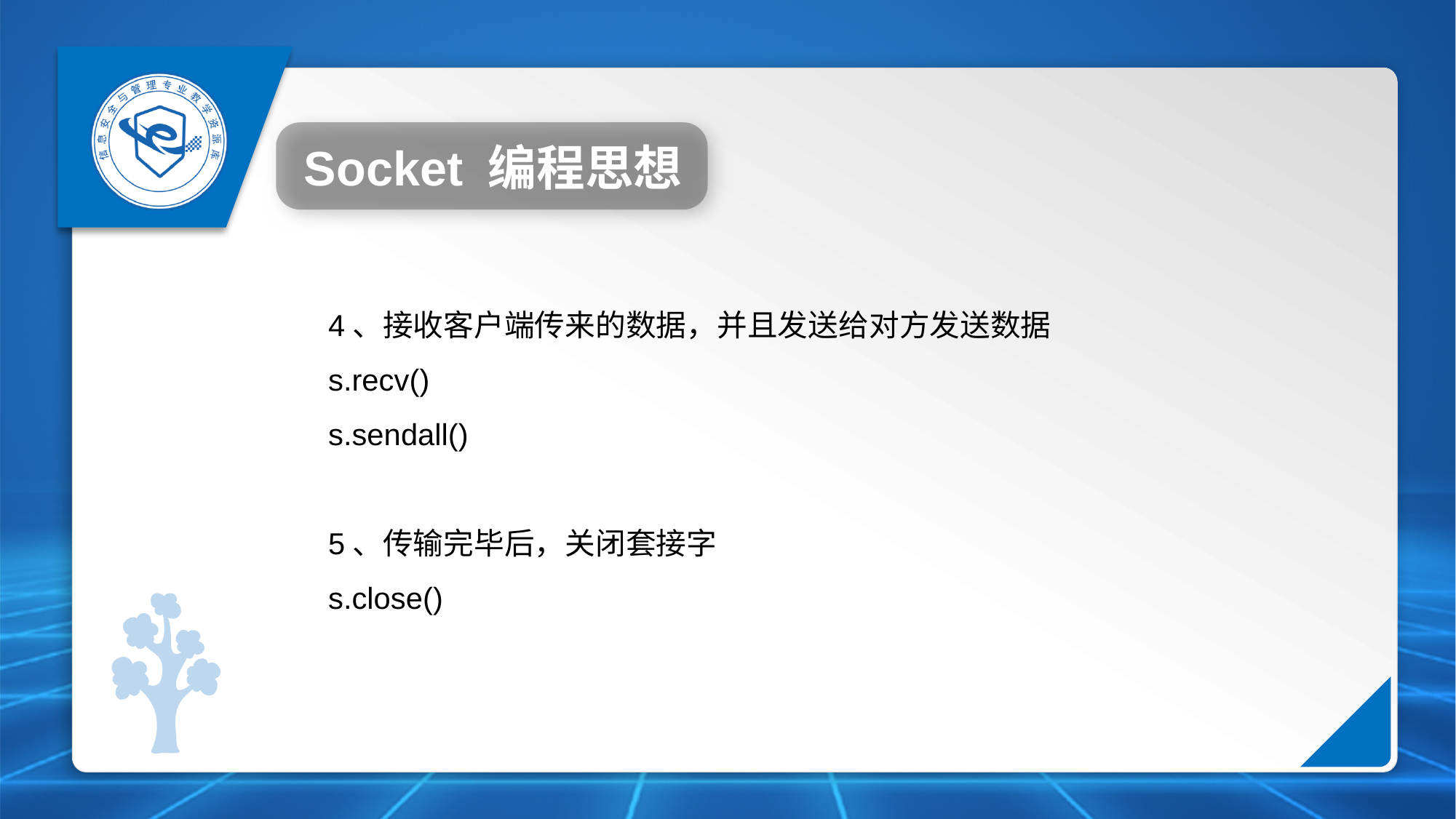

Socket 编程思想

4、接收客户端传来的数据，并且发送给对方发送数据
s.recv()
s.sendall()

5、传输完毕后，关闭套接字
s.close()